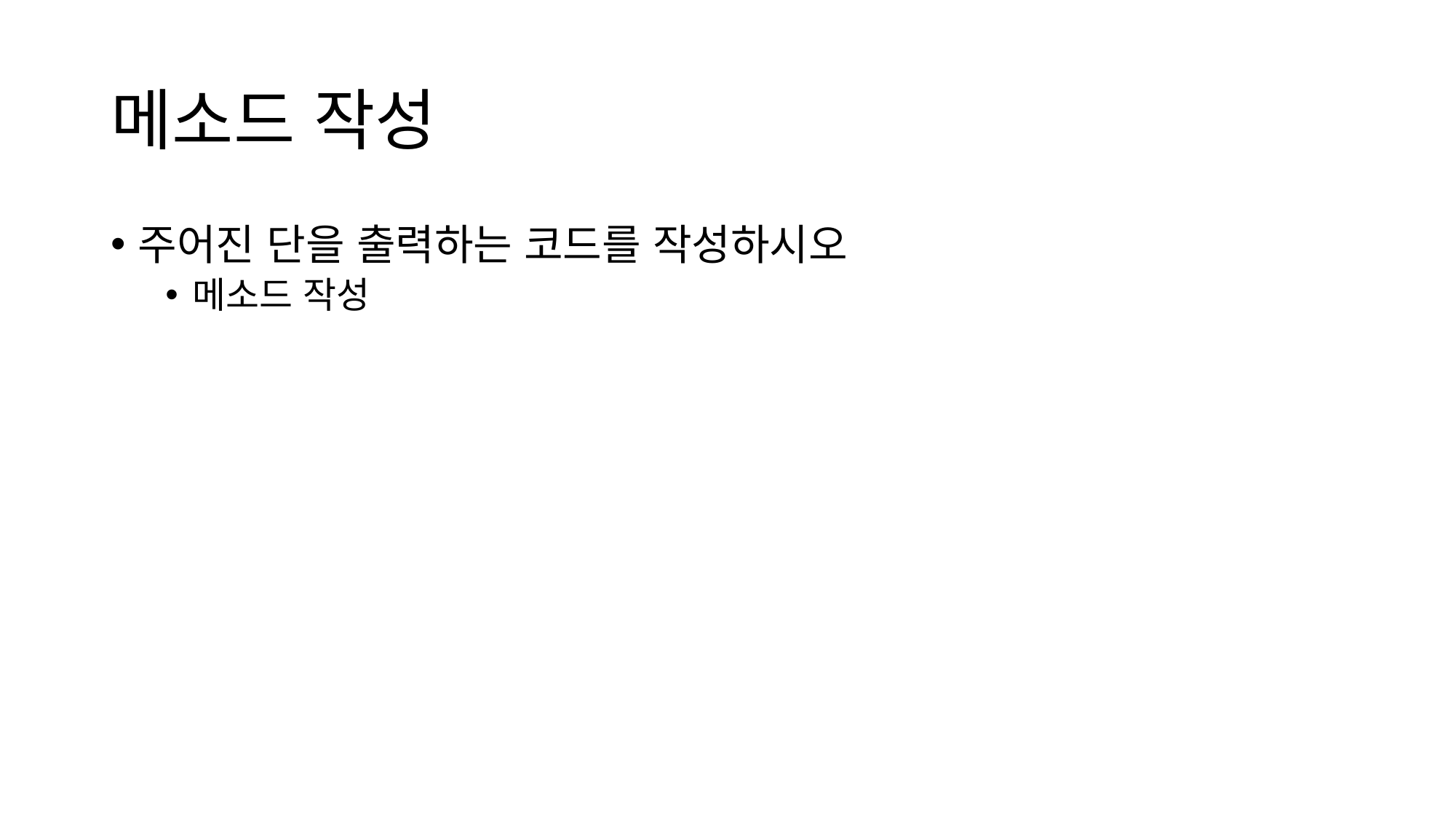

# 메소드 작성
주어진 단을 출력하는 코드를 작성하시오
메소드 작성